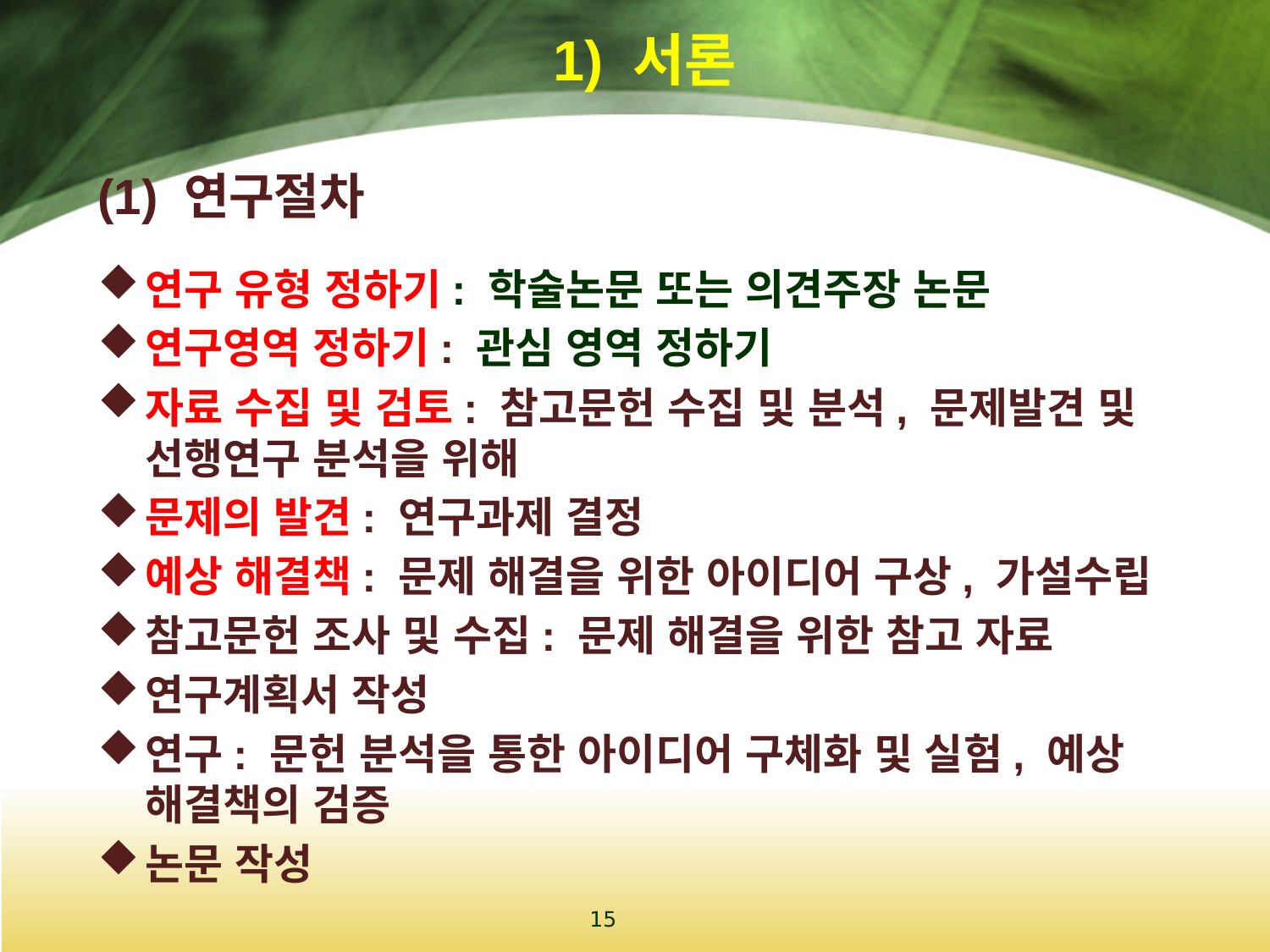

# 1) 서론
(1) 연구절차

연구 유형 정하기: 학술논문 또는 의견주장 논문
연구영역 정하기: 관심 영역 정하기
자료 수집 및 검토: 참고문헌 수집 및 분석, 문제발견 및 선행연구 분석을 위해
문제의 발견: 연구과제 결정
예상 해결책: 문제 해결을 위한 아이디어 구상, 가설수립
참고문헌 조사 및 수집: 문제 해결을 위한 참고 자료
연구계획서 작성
연구: 문헌 분석을 통한 아이디어 구체화 및 실험, 예상 해결책의 검증
논문 작성

15